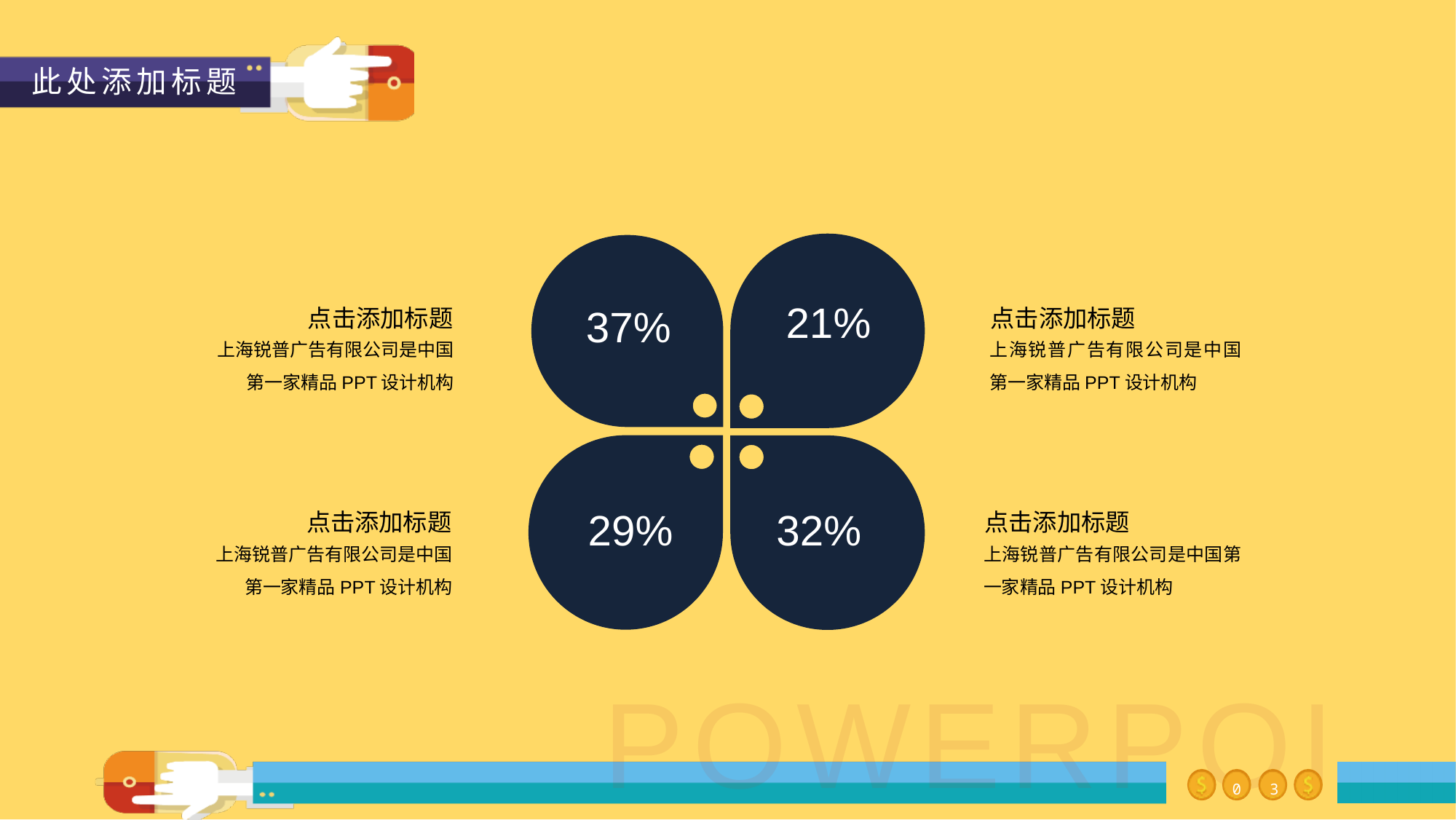

此处添加标题

32%

29%

21%

37%

点击添加标题
上海锐普广告有限公司是中国第一家精品PPT设计机构
点击添加标题
上海锐普广告有限公司是中国第一家精品PPT设计机构
点击添加标题
上海锐普广告有限公司是中国第一家精品PPT设计机构
点击添加标题
上海锐普广告有限公司是中国第一家精品PPT设计机构
0
3